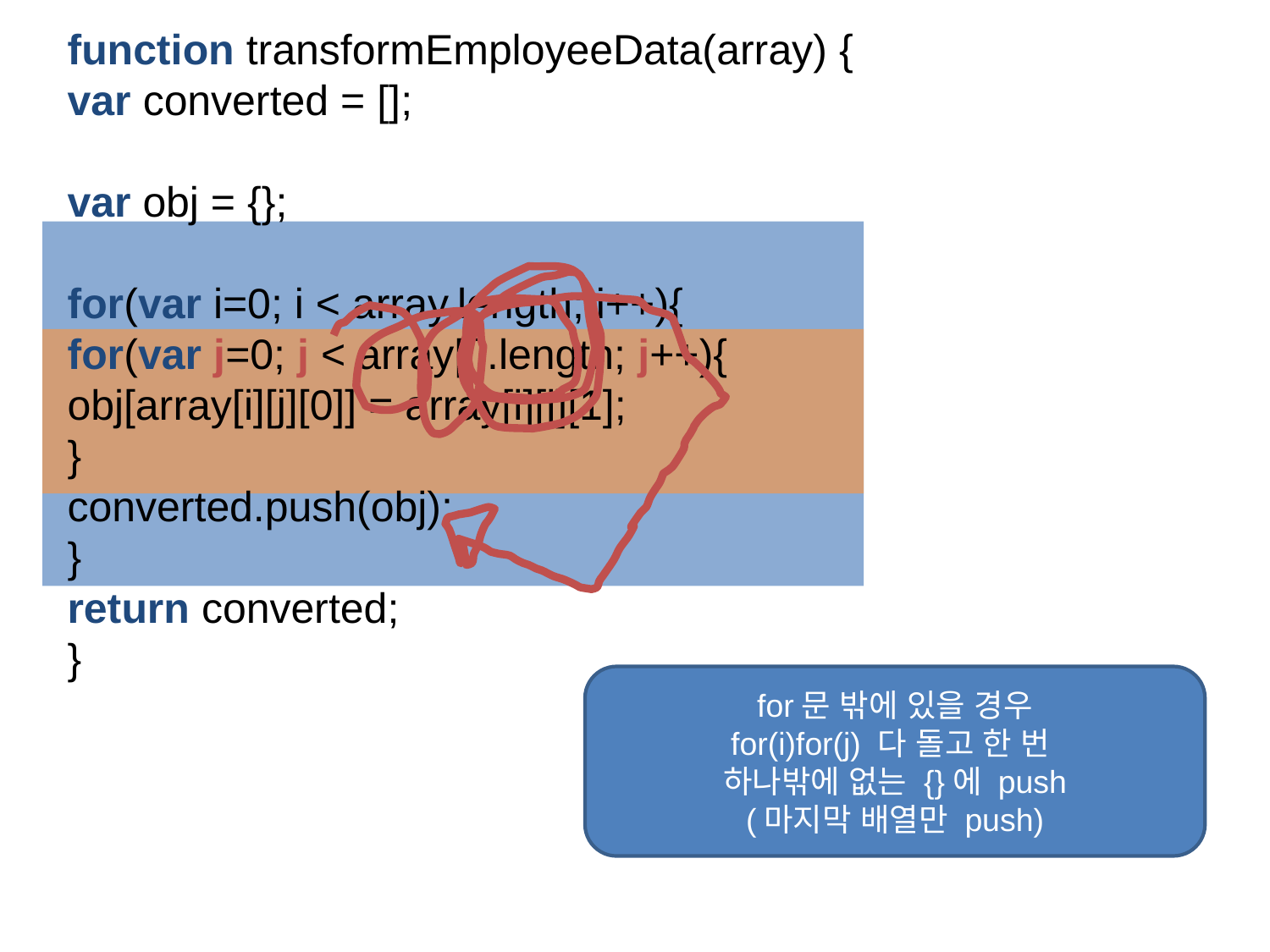

function transformEmployeeData(array) {
var converted = [];
var obj = {};

for(var i=0; i < array.length; i++){
for(var j=0; j < array[i].length; j++){
obj[array[i][j][0]] = array[i][j][1];
}
converted.push(obj);
}
return converted;
}

for문 밖에 있을 경우
for(i)for(j) 다 돌고 한 번
하나밖에 없는 {}에 push
(마지막 배열만 push)